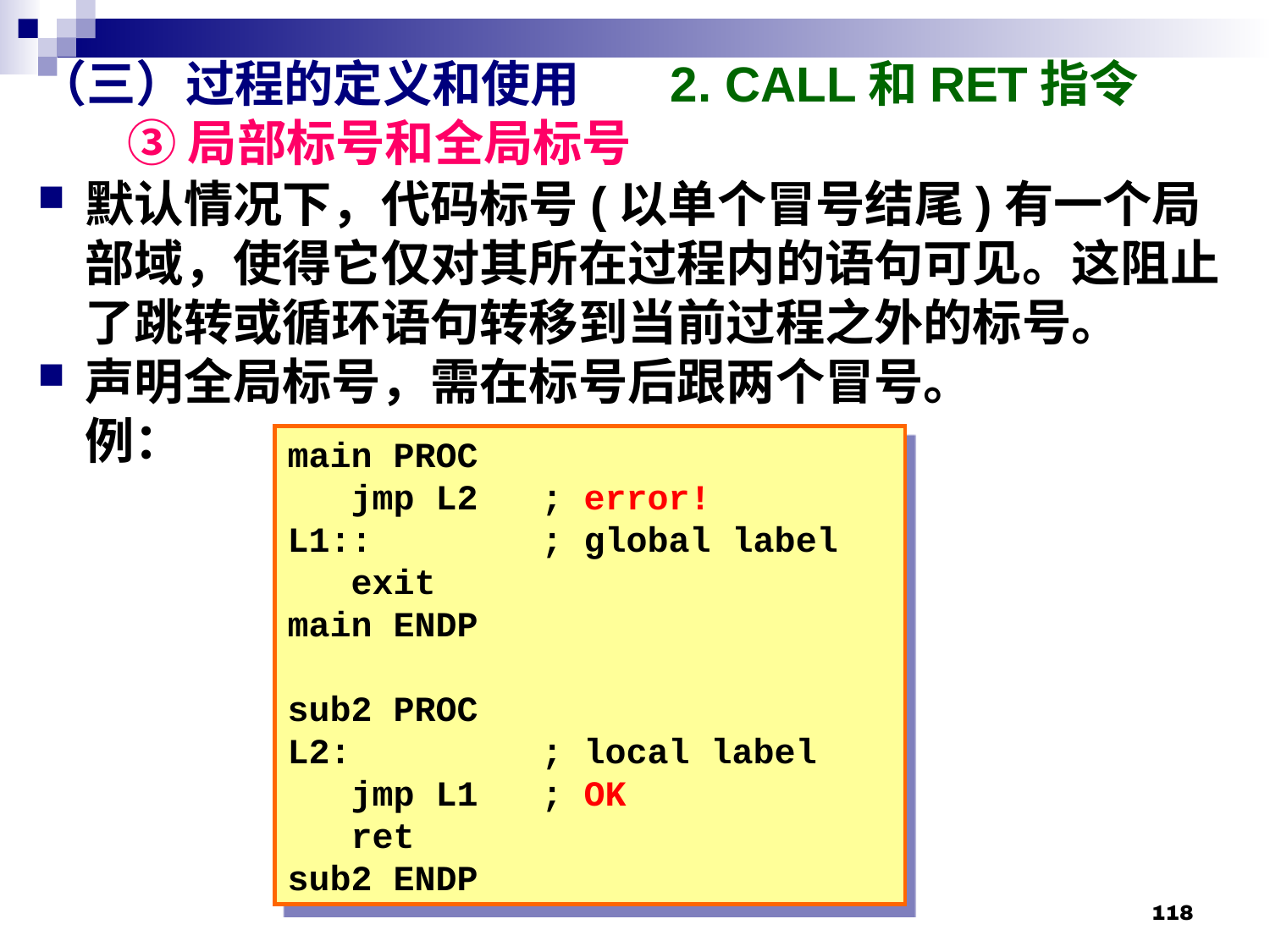

# （三）过程的定义和使用       2. CALL和RET指令 ③ 局部标号和全局标号
默认情况下，代码标号(以单个冒号结尾)有一个局部域，使得它仅对其所在过程内的语句可见。这阻止了跳转或循环语句转移到当前过程之外的标号。
声明全局标号，需在标号后跟两个冒号。
例：
main PROC
   jmp L2	; error!
L1::		; global label
   exit
main ENDP

sub2 PROC
L2:		; local label
   jmp L1	; OK
   ret
sub2 ENDP
118